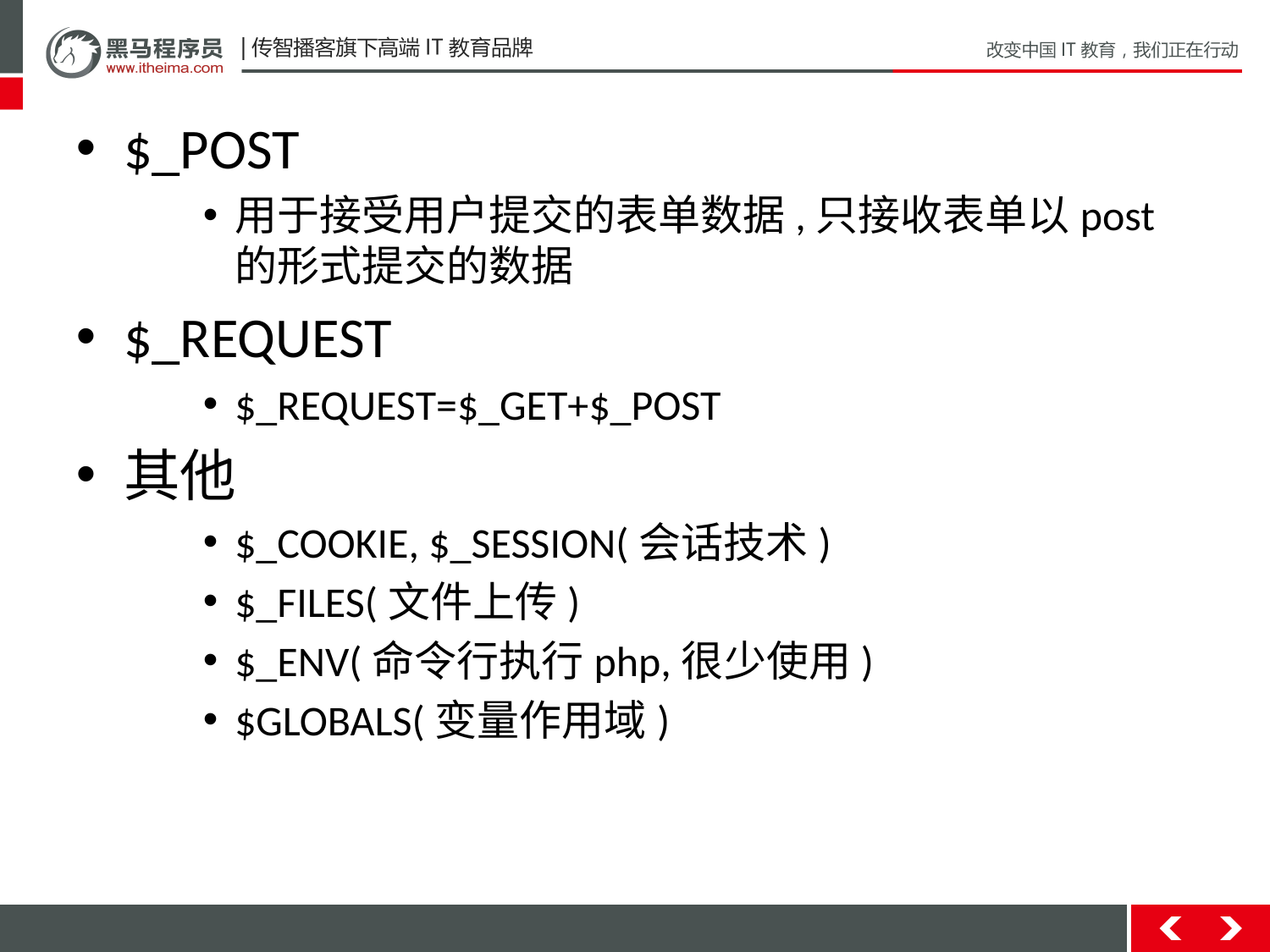

$_POST
用于接受用户提交的表单数据,只接收表单以post的形式提交的数据
$_REQUEST
$_REQUEST=$_GET+$_POST
其他
$_COOKIE, $_SESSION(会话技术)
$_FILES(文件上传)
$_ENV(命令行执行php,很少使用)
$GLOBALS(变量作用域)